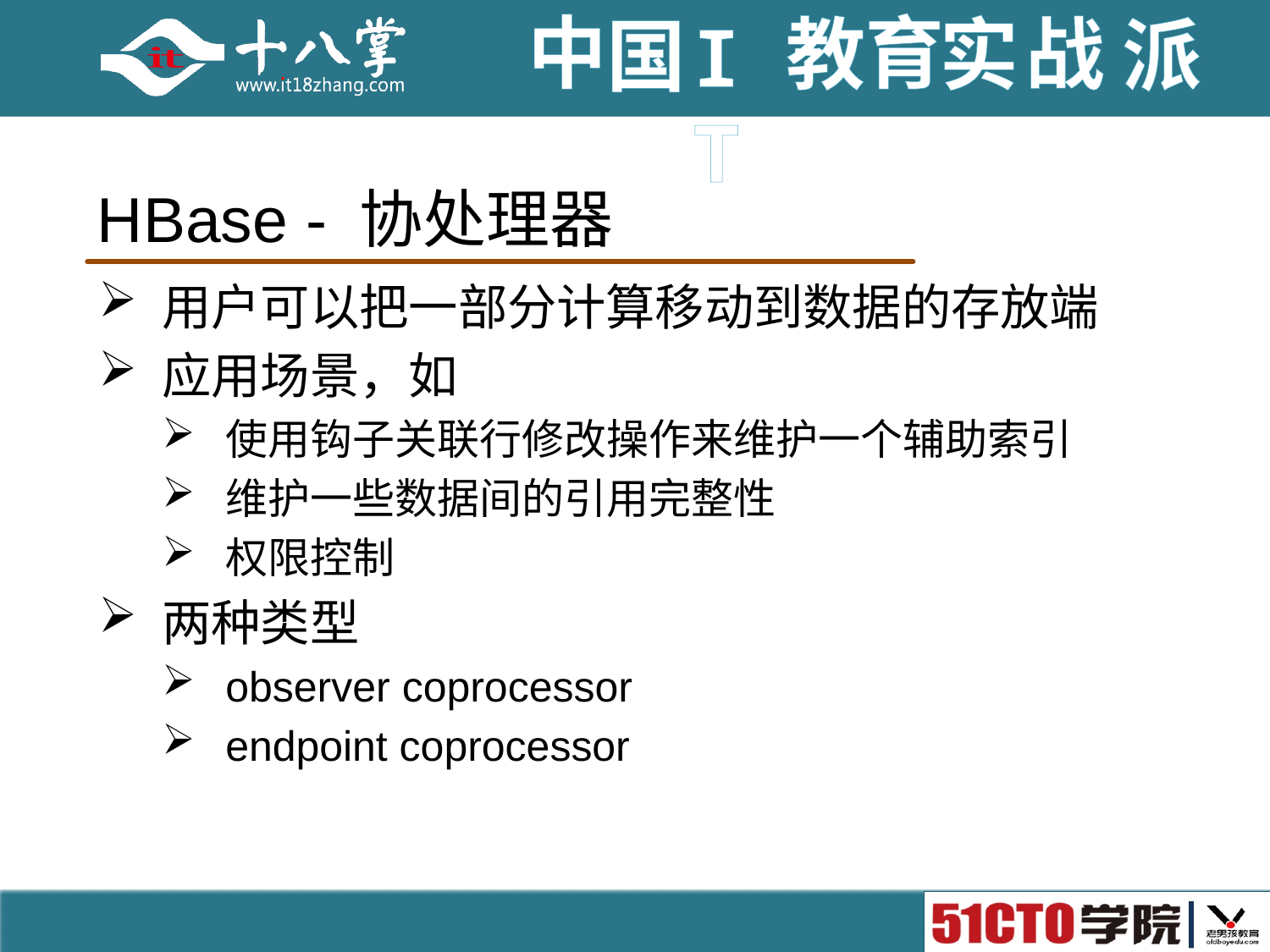

# HBase - 协处理器
用户可以把一部分计算移动到数据的存放端
应用场景，如
使用钩子关联行修改操作来维护一个辅助索引
维护一些数据间的引用完整性
权限控制
两种类型
observer coprocessor
endpoint coprocessor